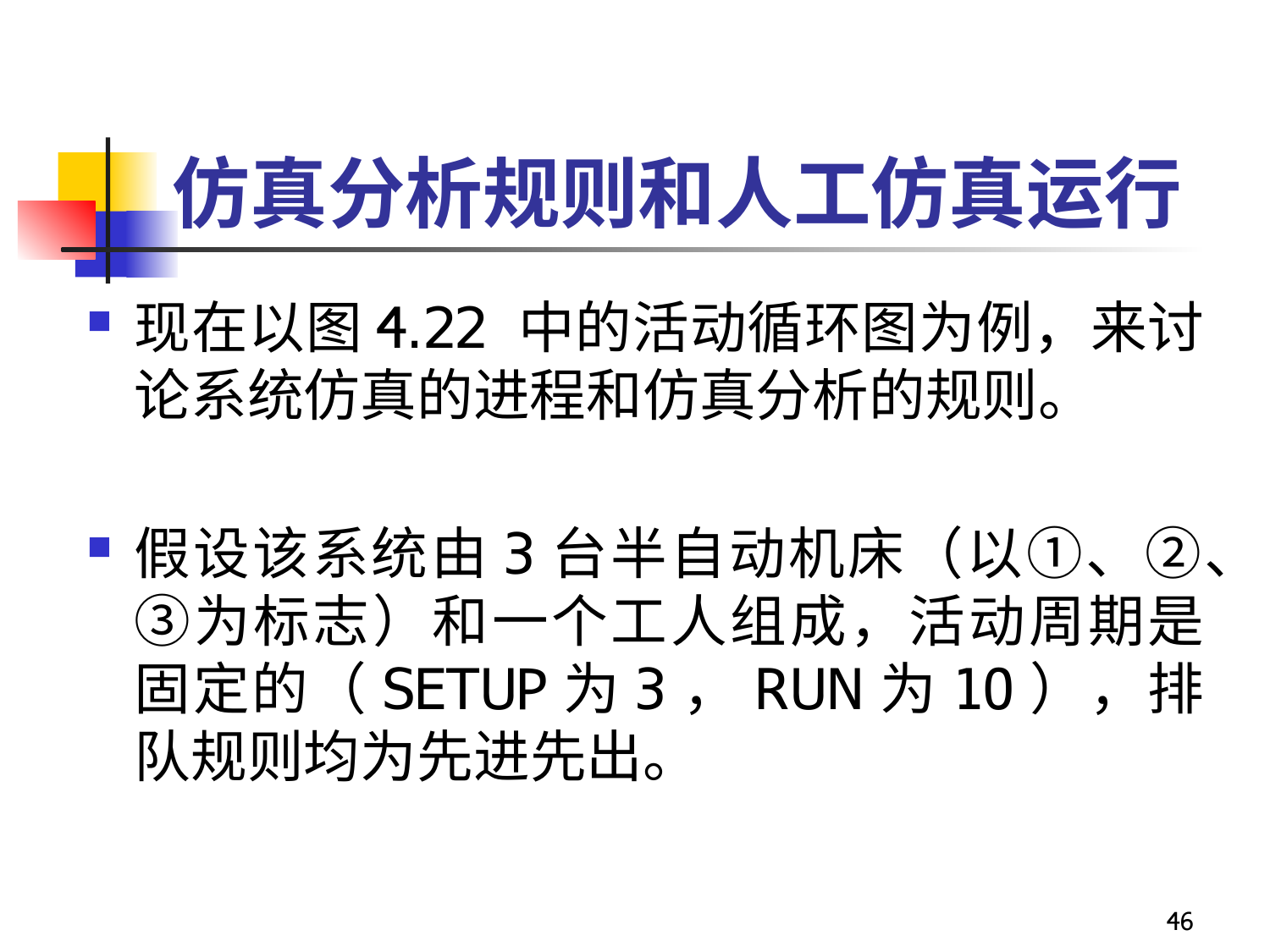

# 仿真分析规则和人工仿真运行
现在以图4.22 中的活动循环图为例，来讨论系统仿真的进程和仿真分析的规则。

假设该系统由3台半自动机床（以①、②、③为标志）和一个工人组成，活动周期是固定的（SETUP为3，RUN为10），排队规则均为先进先出。
46